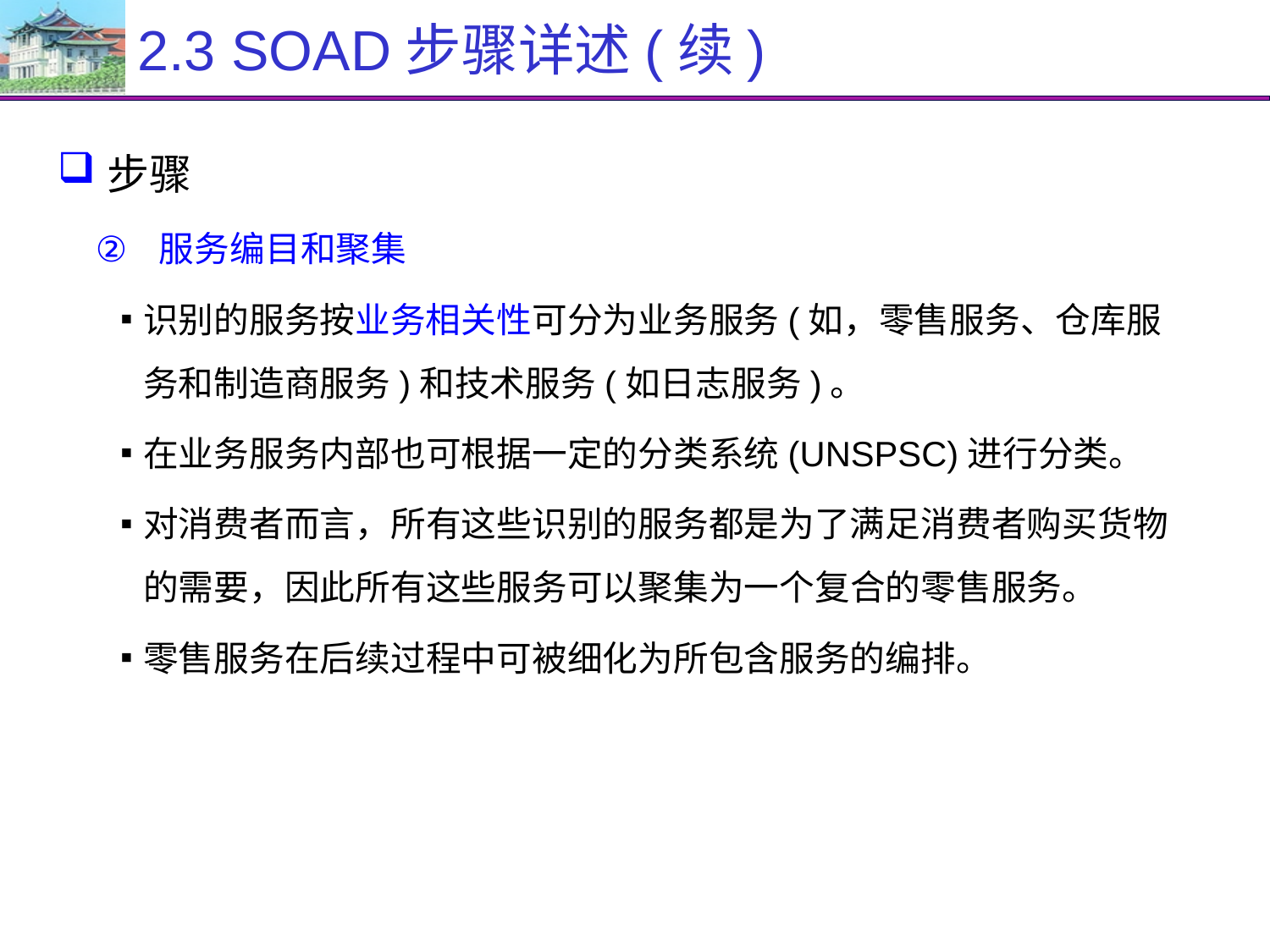

# 2.3 SOAD步骤详述(续)
步骤
服务编目和聚集
识别的服务按业务相关性可分为业务服务(如，零售服务、仓库服务和制造商服务)和技术服务(如日志服务)。
在业务服务内部也可根据一定的分类系统(UNSPSC)进行分类。
对消费者而言，所有这些识别的服务都是为了满足消费者购买货物的需要，因此所有这些服务可以聚集为一个复合的零售服务。
零售服务在后续过程中可被细化为所包含服务的编排。